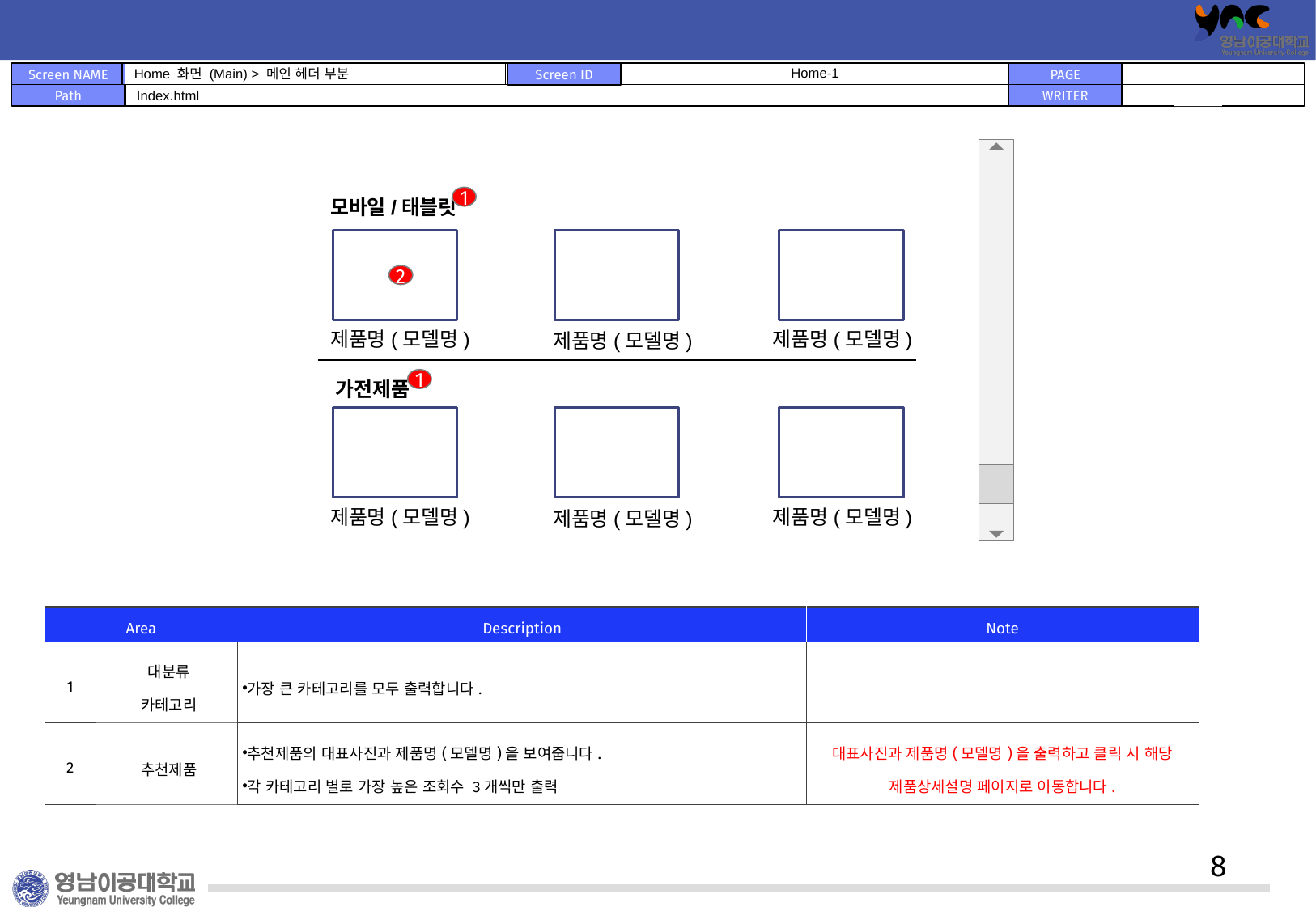

Home 화면 (Main) > 메인 헤더 부분
# Home-1
Index.html

1
모바일/태블릿

2
제품명(모델명)
제품명(모델명)
제품명(모델명)
1
가전제품

제품명(모델명)
제품명(모델명)
제품명(모델명)

| Area | 원하는곳 클릭시 원하는 슬라이드로 이동 | Description | Note |
| --- | --- | --- | --- |
| 1 | 대분류 카테고리 | 가장 큰 카테고리를 모두 출력합니다. |  |
| 2 | 추천제품 | 추천제품의 대표사진과 제품명(모델명)을 보여줍니다. 각 카테고리 별로 가장 높은 조회수 3개씩만 출력 | 대표사진과 제품명(모델명)을 출력하고 클릭 시 해당 제품상세설명 페이지로 이동합니다. |
8